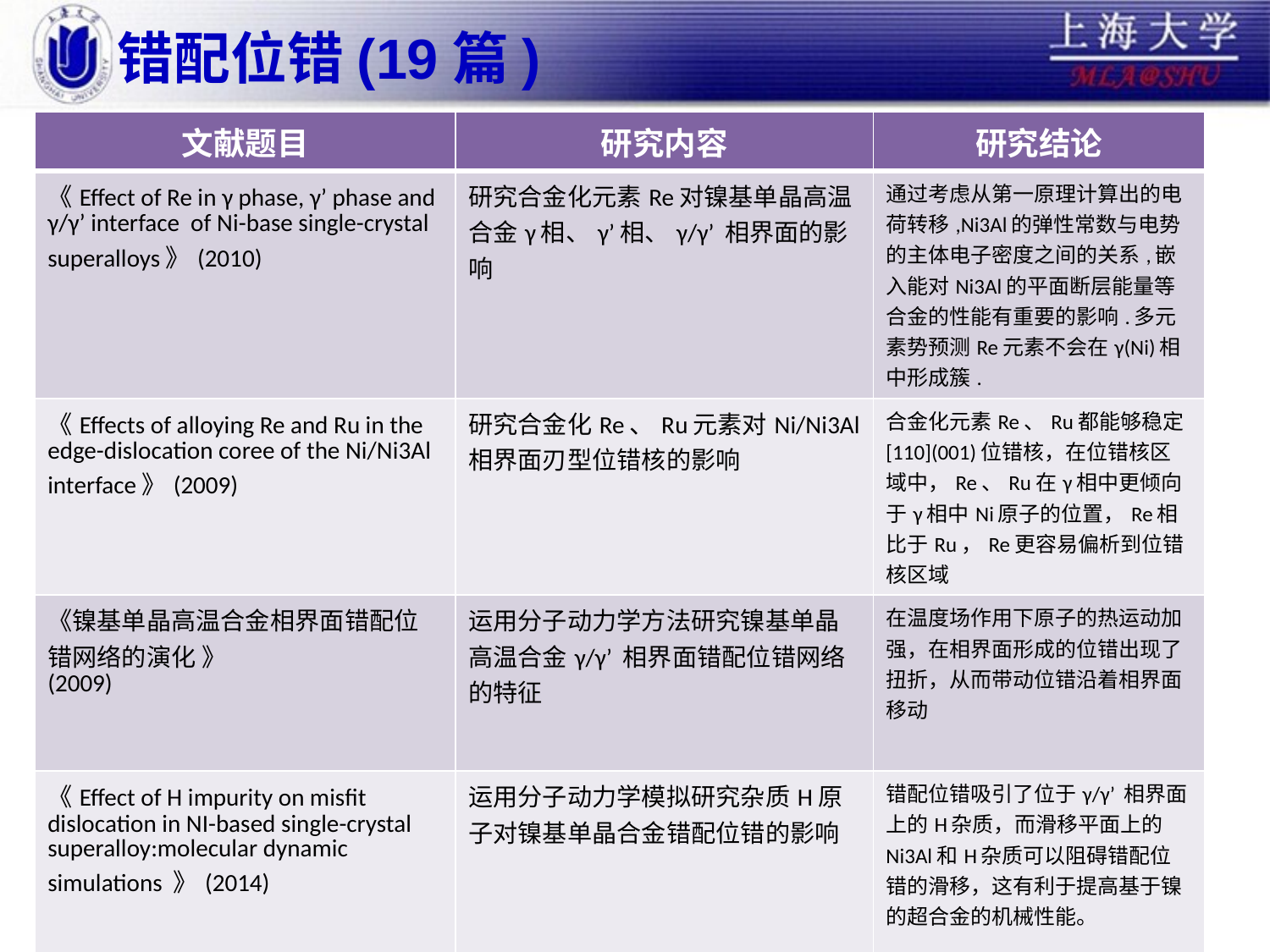

# 错配位错(19篇)
| 文献题目 | 研究内容 | 研究结论 |
| --- | --- | --- |
| 《Effect of Re in γ phase, γ’ phase and γ/γ’ interface of Ni-base single-crystal superalloys》(2010) | 研究合金化元素Re对镍基单晶高温合金γ相、γ’相、γ/γ’ 相界面的影响 | 通过考虑从第一原理计算出的电荷转移,Ni3Al的弹性常数与电势的主体电子密度之间的关系,嵌入能对Ni3Al的平面断层能量等合金的性能有重要的影响.多元素势预测Re元素不会在γ(Ni)相中形成簇. |
| 《Effects of alloying Re and Ru in the edge-dislocation coree of the Ni/Ni3Al interface》(2009) | 研究合金化Re、Ru元素对Ni/Ni3Al相界面刃型位错核的影响 | 合金化元素Re、Ru都能够稳定[110](001)位错核，在位错核区域中，Re、Ru在γ相中更倾向于γ相中Ni原子的位置，Re相比于Ru，Re更容易偏析到位错核区域 |
| 《镍基单晶高温合金相界面错配位错网络的演化 》 (2009) | 运用分子动力学方法研究镍基单晶高温合金γ/γ’ 相界面错配位错网络的特征 | 在温度场作用下原子的热运动加强，在相界面形成的位错出现了扭折，从而带动位错沿着相界面移动 |
| 《Effect of H impurity on misfit dislocation in NI-based single-crystal superalloy:molecular dynamic simulations 》(2014) | 运用分子动力学模拟研究杂质H原子对镍基单晶合金错配位错的影响 | 错配位错吸引了位于γ/γ’ 相界面上的H杂质，而滑移平面上的Ni3Al和H杂质可以阻碍错配位错的滑移，这有利于提高基于镍的超合金的机械性能。 |